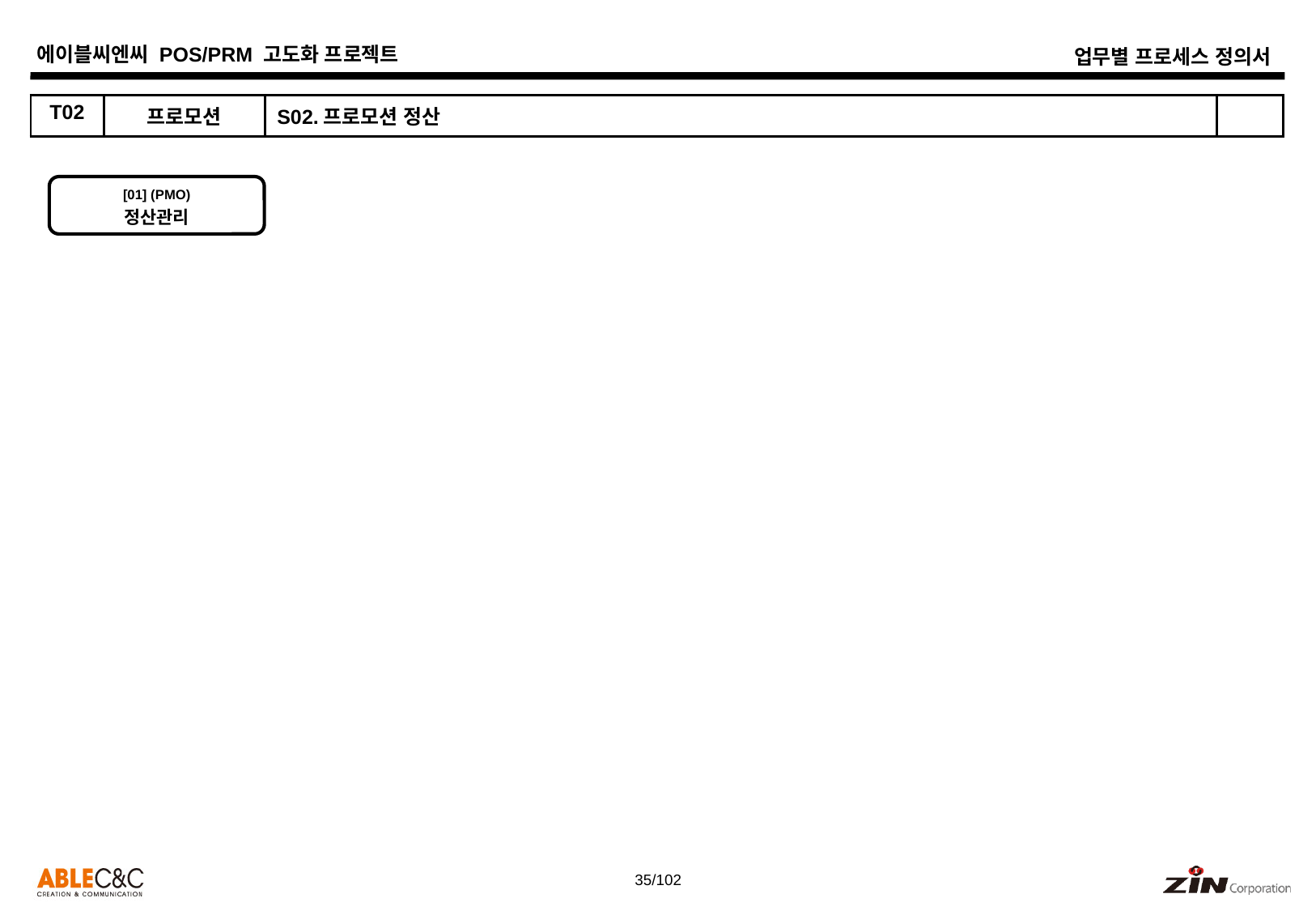

| T02 | 프로모션 | S02.프로모션 정산 |  |
| --- | --- | --- | --- |
[01] (PMO)
정산관리